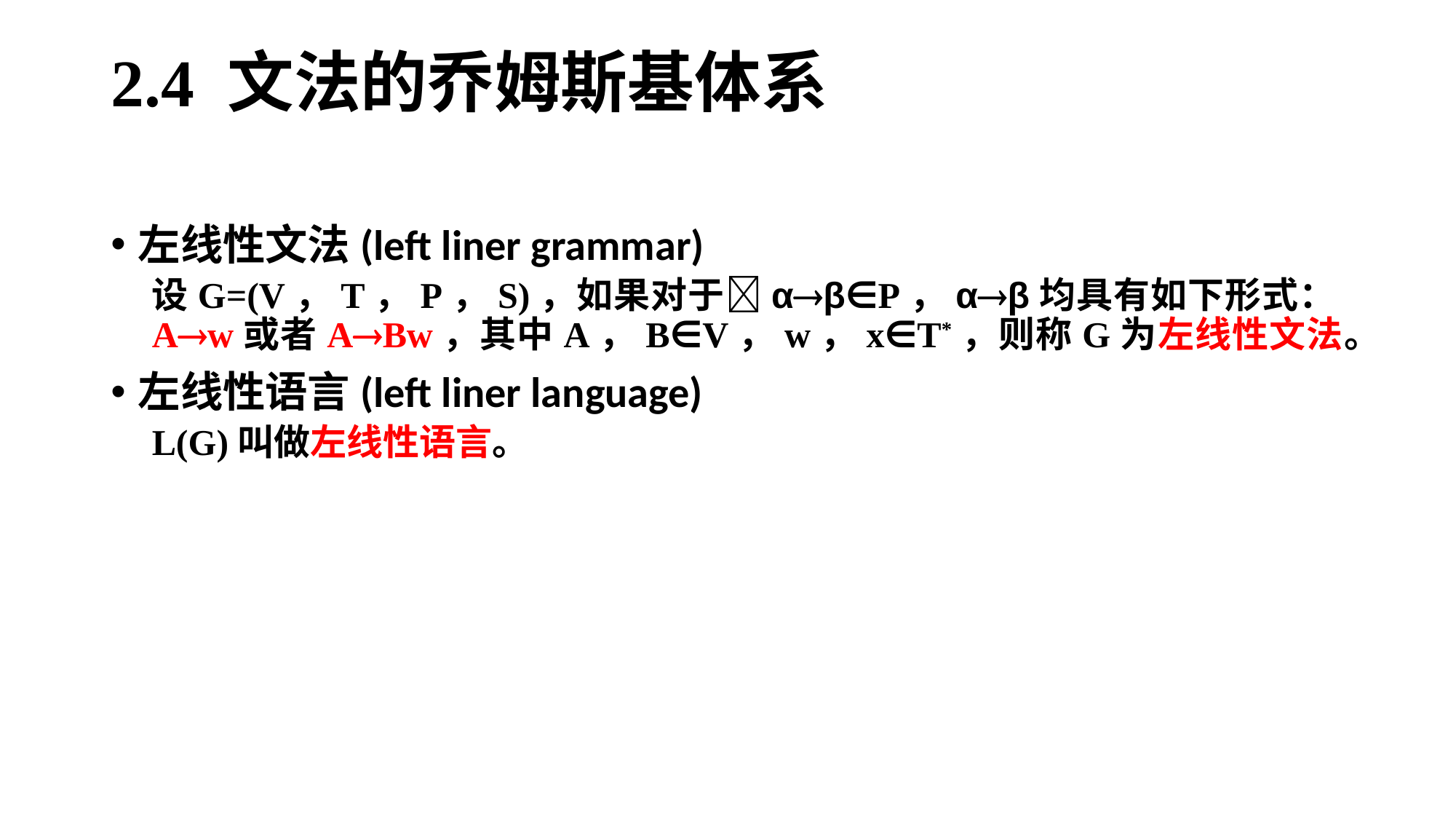

# 2.4 文法的乔姆斯基体系
左线性文法(left liner grammar)
设G=(V，T，P，S)，如果对于∀α→β∈P，α→β均具有如下形式：A→w或者A→Bw，其中A，B∈V，w，x∈T*，则称G为左线性文法。
左线性语言(left liner language)
L(G)叫做左线性语言。
26